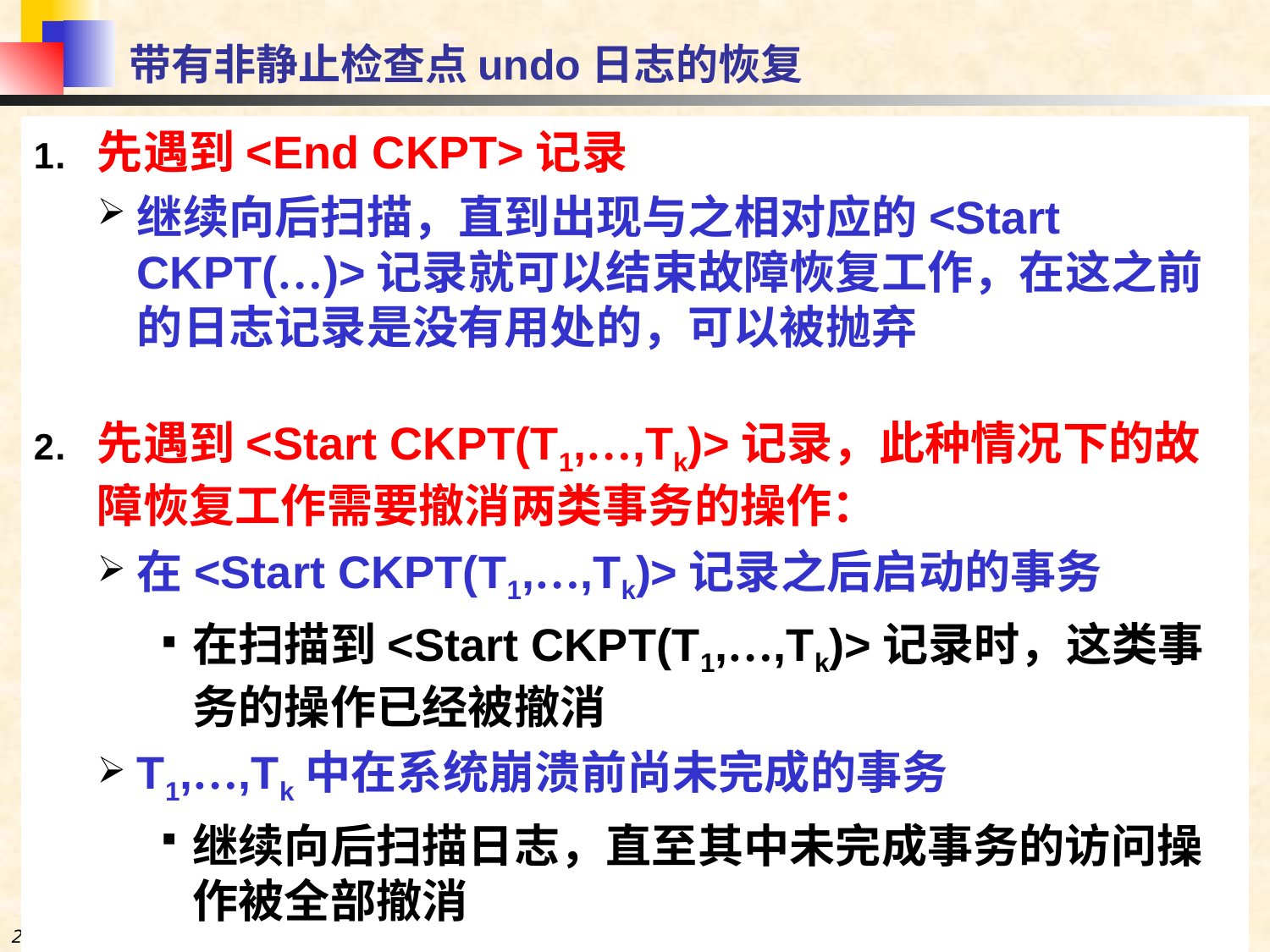

# 带有非静止检查点undo日志的恢复
先遇到<End CKPT>记录
继续向后扫描，直到出现与之相对应的<Start CKPT(…)>记录就可以结束故障恢复工作，在这之前的日志记录是没有用处的，可以被抛弃

先遇到<Start CKPT(T1,…,Tk)>记录，此种情况下的故障恢复工作需要撤消两类事务的操作：
在<Start CKPT(T1,…,Tk)>记录之后启动的事务
在扫描到<Start CKPT(T1,…,Tk)>记录时，这类事务的操作已经被撤消
T1,…,Tk中在系统崩溃前尚未完成的事务
继续向后扫描日志，直至其中未完成事务的访问操作被全部撤消
212